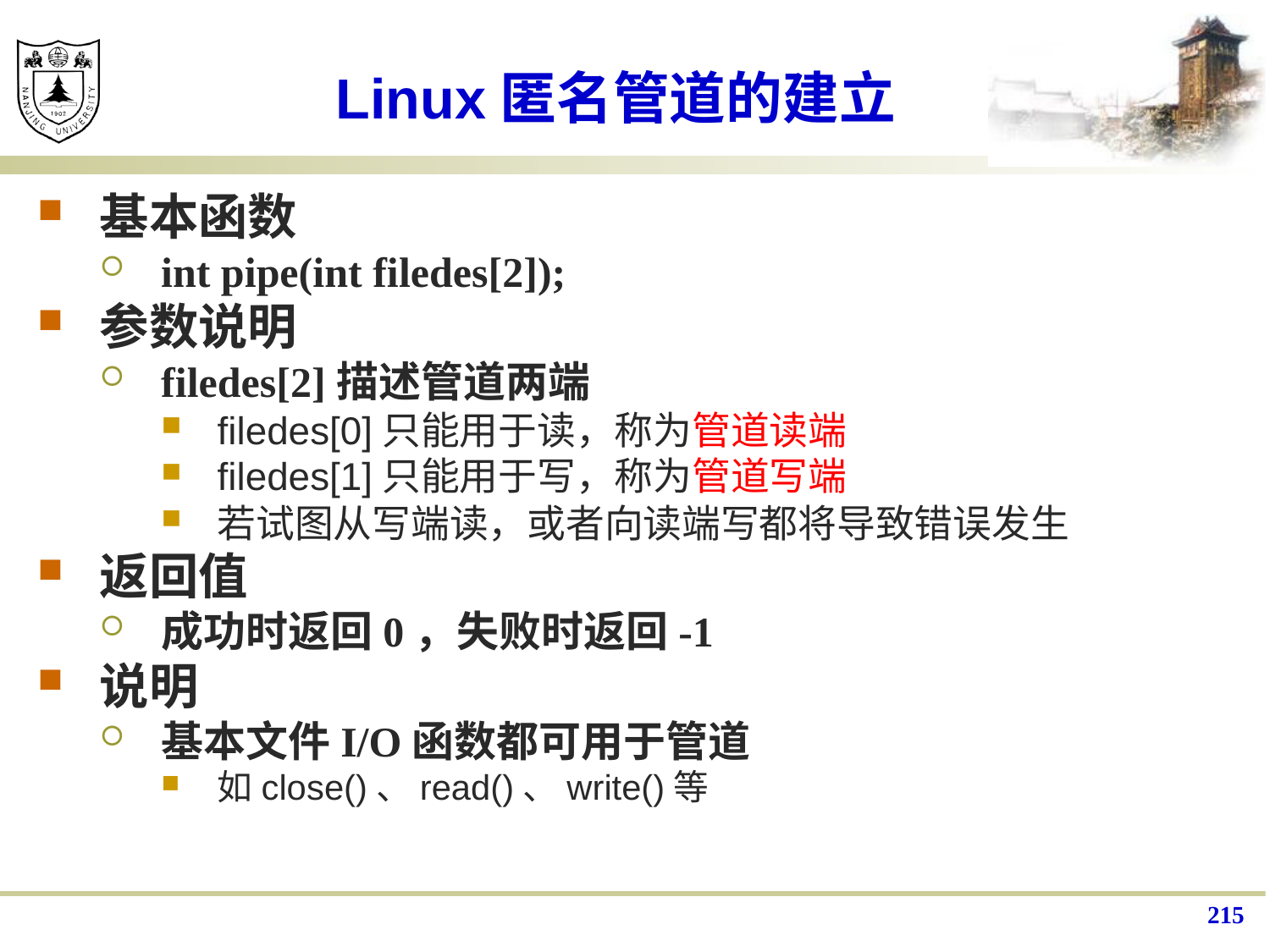

# Linux匿名管道的建立
基本函数
int pipe(int filedes[2]);
参数说明
filedes[2]描述管道两端
filedes[0]只能用于读，称为管道读端
filedes[1]只能用于写，称为管道写端
若试图从写端读，或者向读端写都将导致错误发生
返回值
成功时返回0，失败时返回-1
说明
基本文件I/O函数都可用于管道
如close()、read()、write()等
215